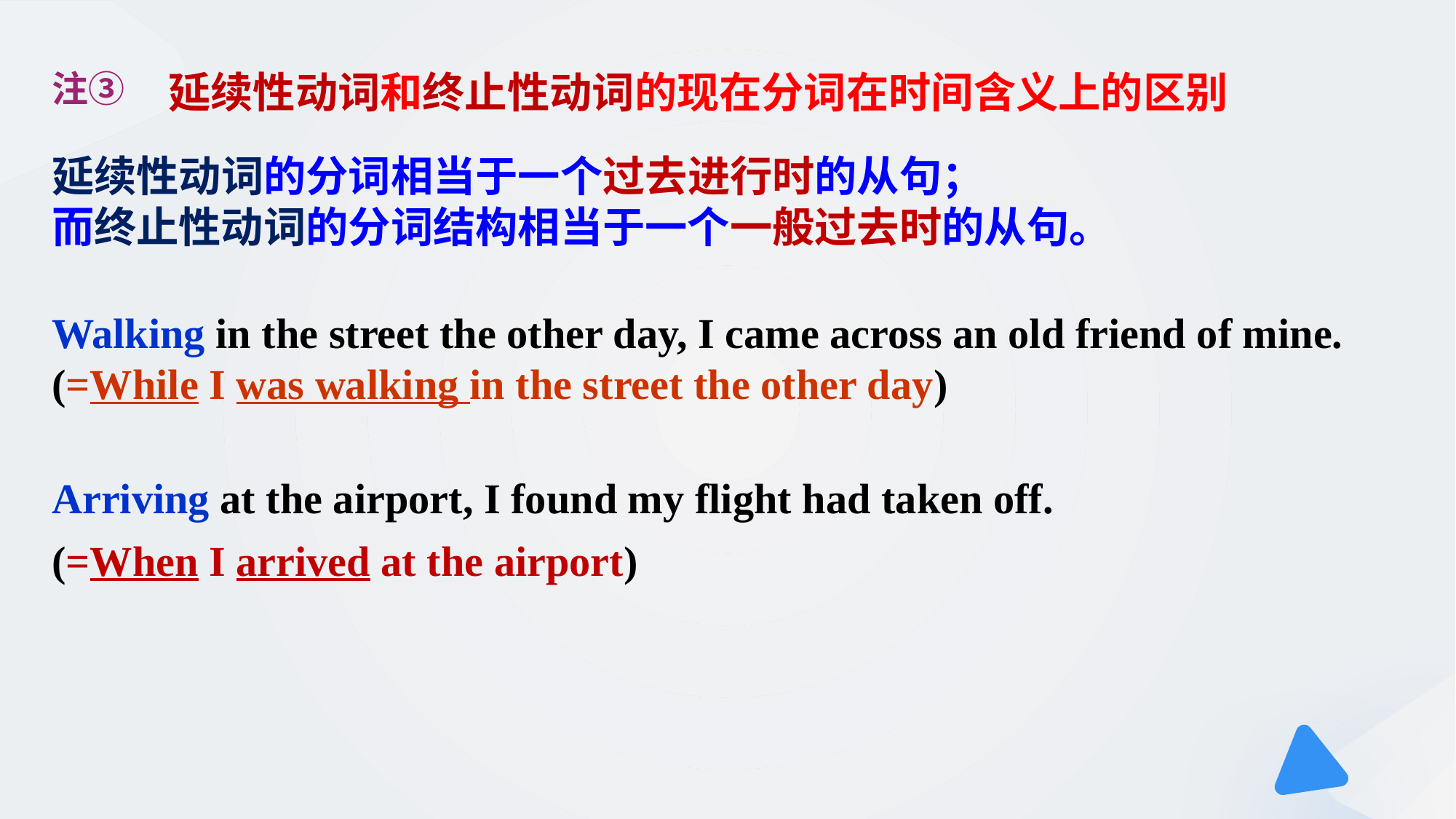

# 延续性动词和终止性动词的现在分词在时间含义上的区别
注③
延续性动词的分词相当于一个过去进行时的从句；
而终止性动词的分词结构相当于一个一般过去时的从句。
Walking in the street the other day, I came across an old friend of mine.
(=While I was walking in the street the other day)

Arriving at the airport, I found my flight had taken off.
(=When I arrived at the airport)